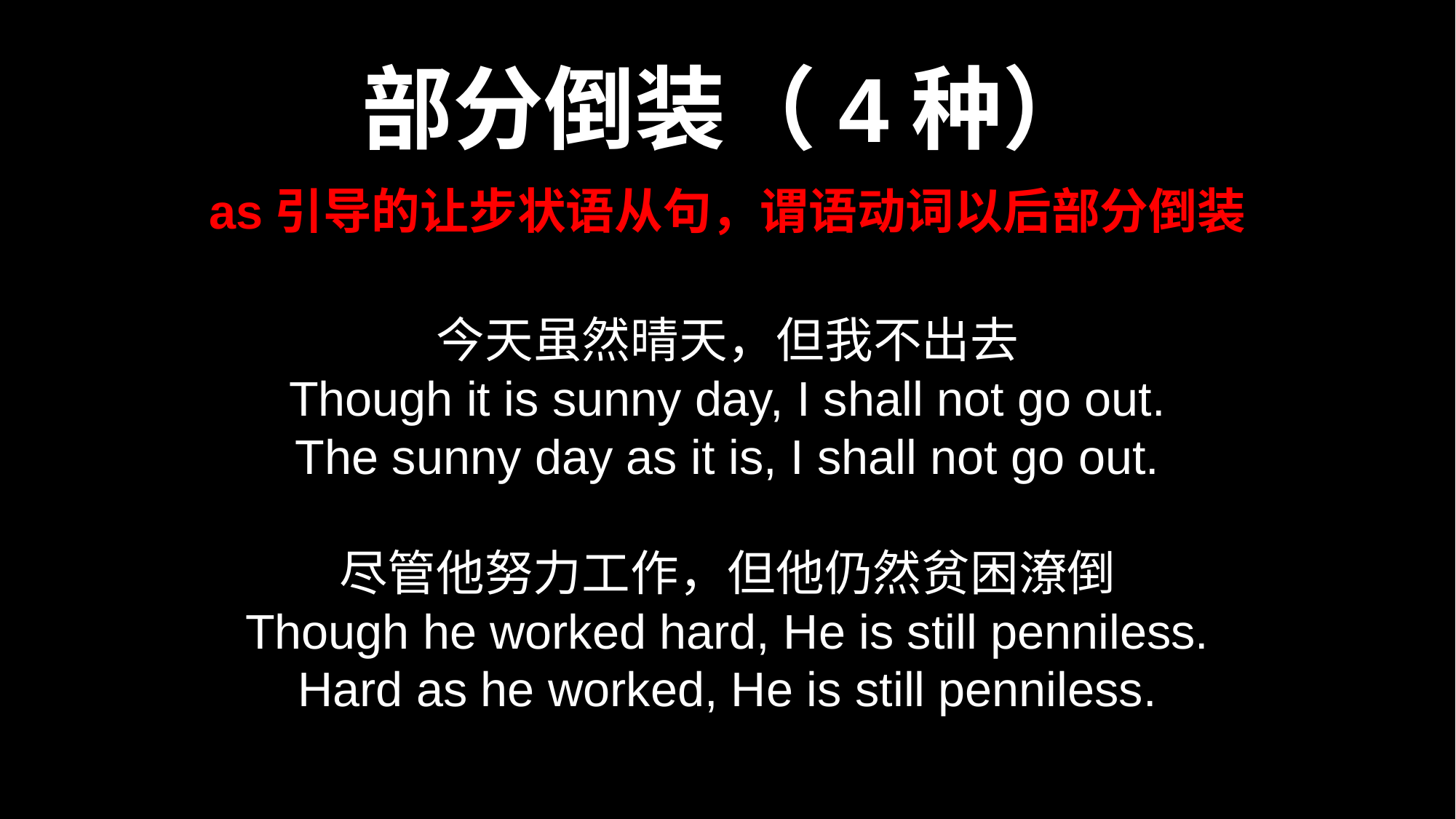

部分倒装（4种）
as引导的让步状语从句，谓语动词以后部分倒装
今天虽然晴天，但我不出去
Though it is sunny day, I shall not go out.
The sunny day as it is, I shall not go out.

尽管他努力工作，但他仍然贫困潦倒
Though he worked hard, He is still penniless.
Hard as he worked, He is still penniless.